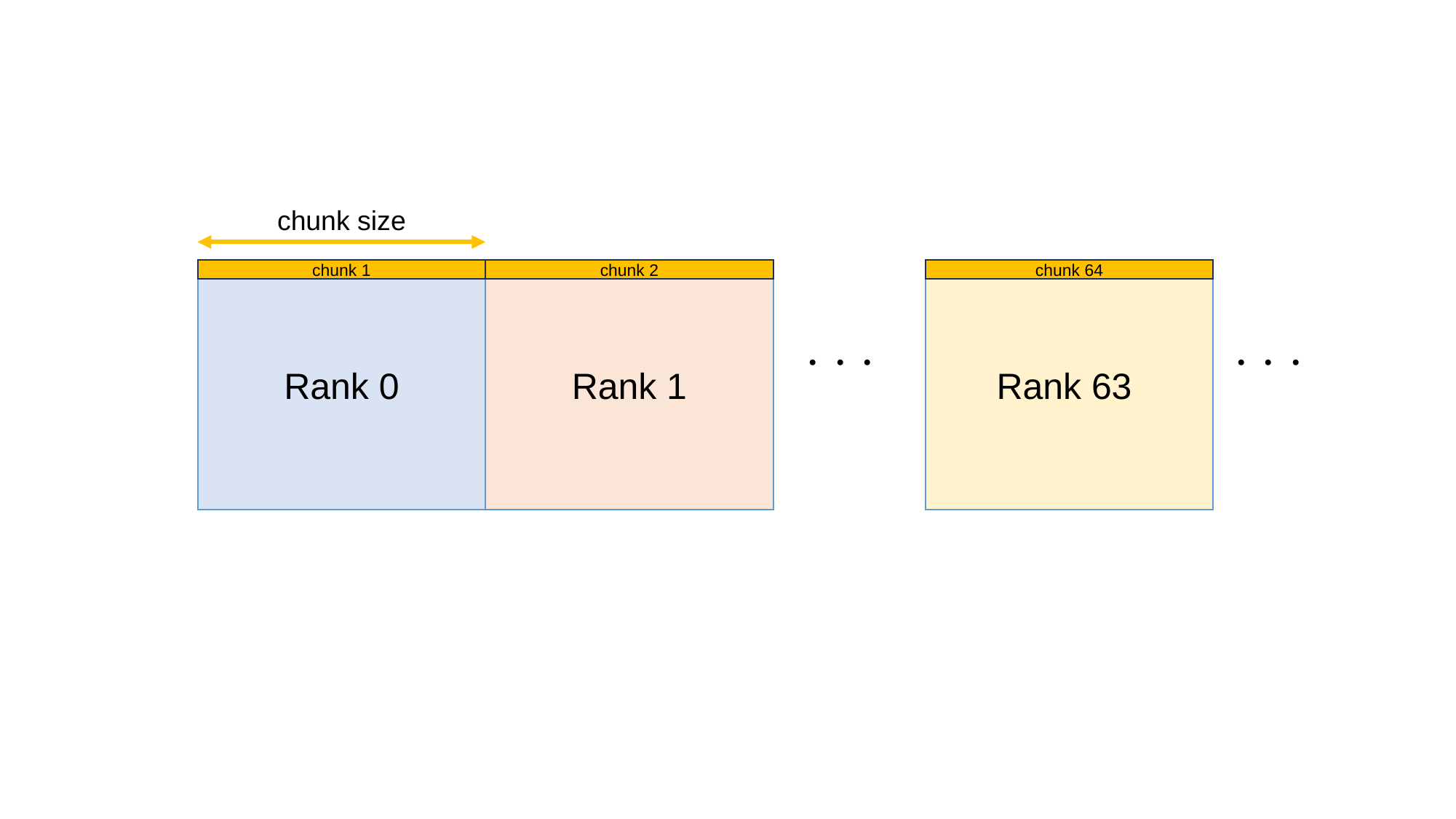

chunk size
Rank 0
Rank 1
Rank 63
chunk 1
chunk 2
chunk 64
・・・
・・・